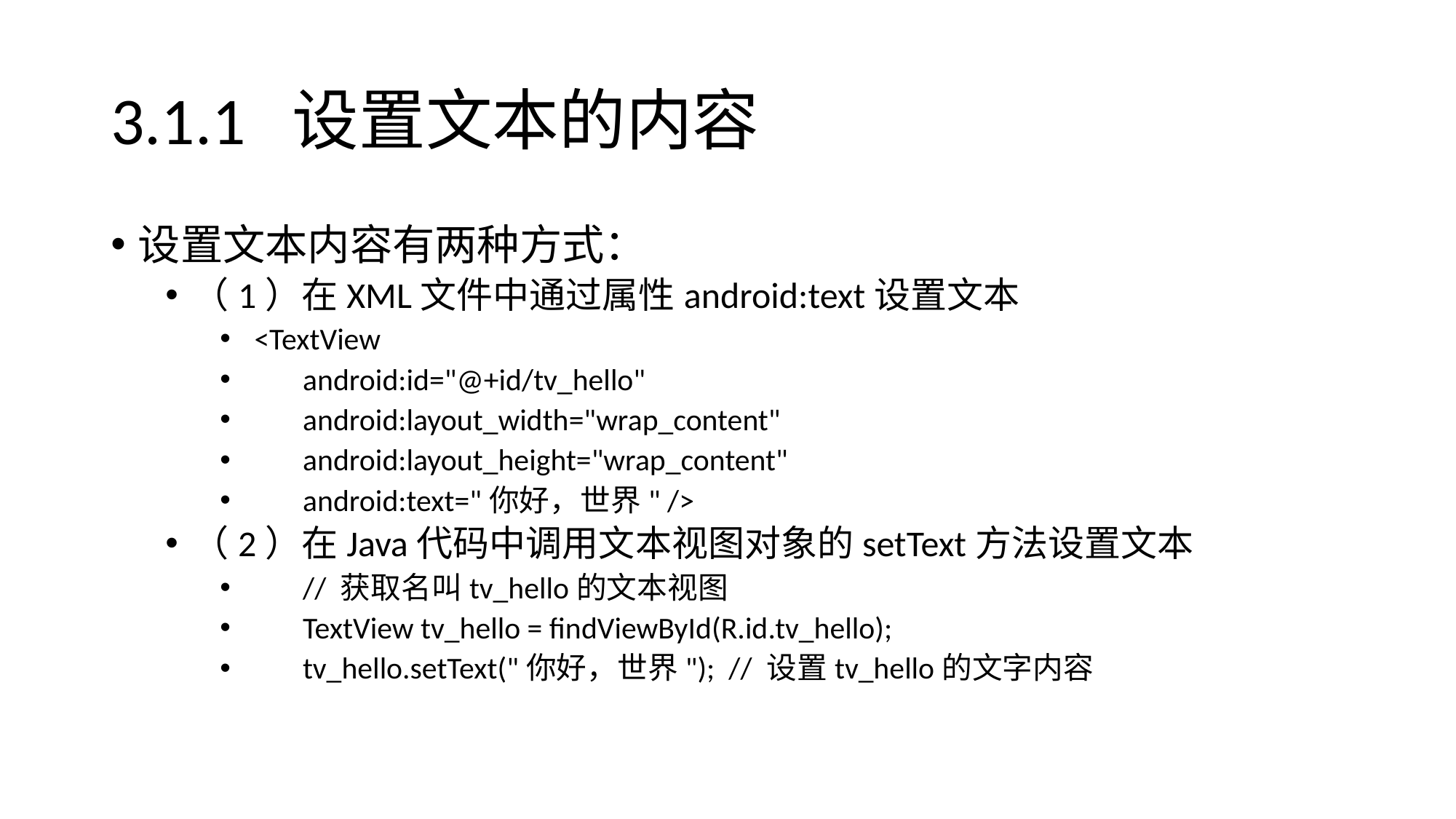

# 3.1.1  设置文本的内容
设置文本内容有两种方式：
（1）在XML文件中通过属性android:text设置文本
 <TextView
        android:id="@+id/tv_hello"
        android:layout_width="wrap_content"
        android:layout_height="wrap_content"
        android:text="你好，世界" />
（2）在Java代码中调用文本视图对象的setText方法设置文本
        // 获取名叫tv_hello的文本视图
        TextView tv_hello = findViewById(R.id.tv_hello);
        tv_hello.setText("你好，世界");  // 设置tv_hello的文字内容